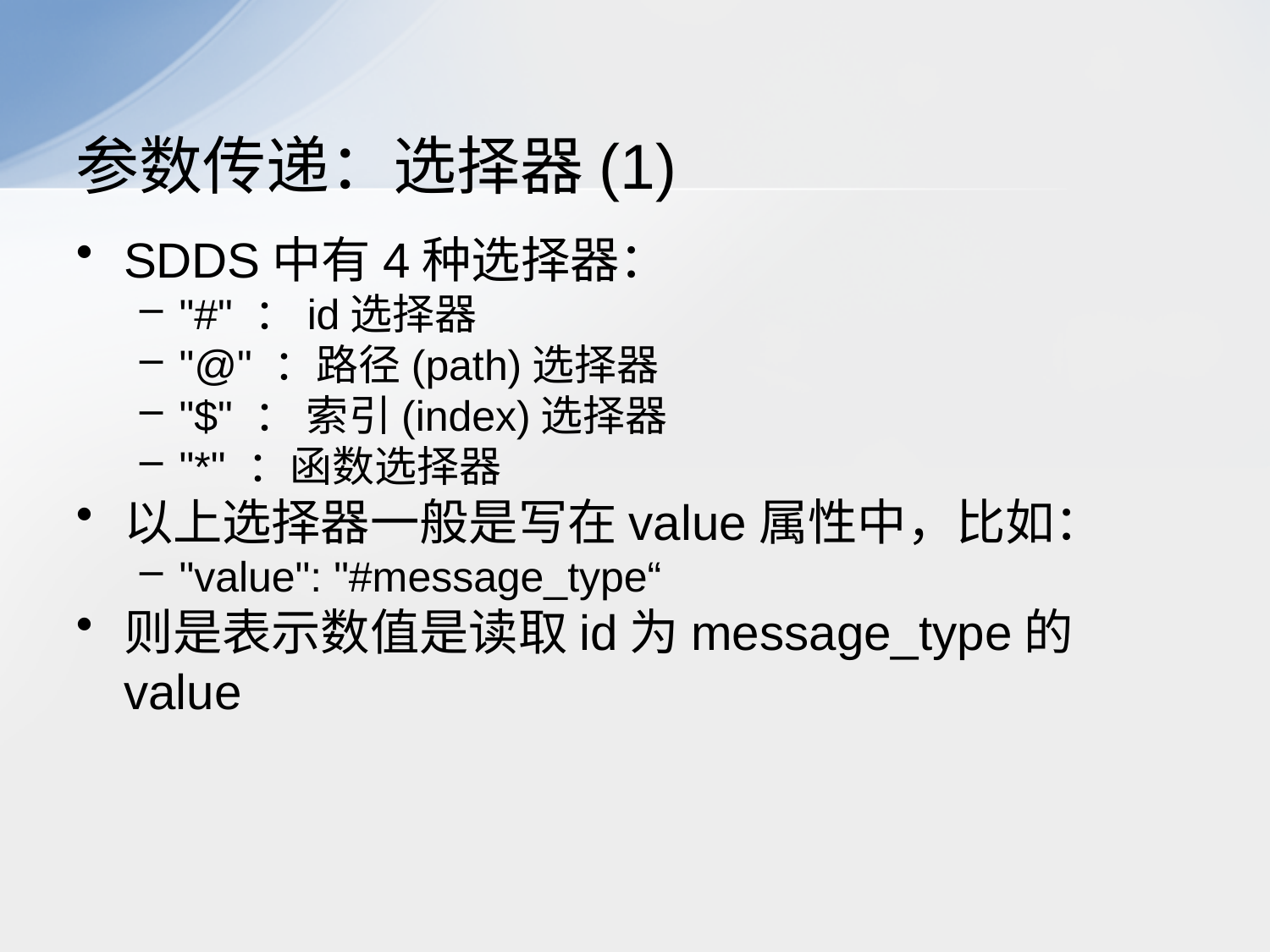

# 参数传递：选择器(1)
SDDS中有4种选择器：
"#" ：id选择器
"@" ：路径(path)选择器
"$" ： 索引(index)选择器
"*" ：函数选择器
以上选择器一般是写在value属性中，比如：
"value": "#message_type“
则是表示数值是读取id为message_type的value